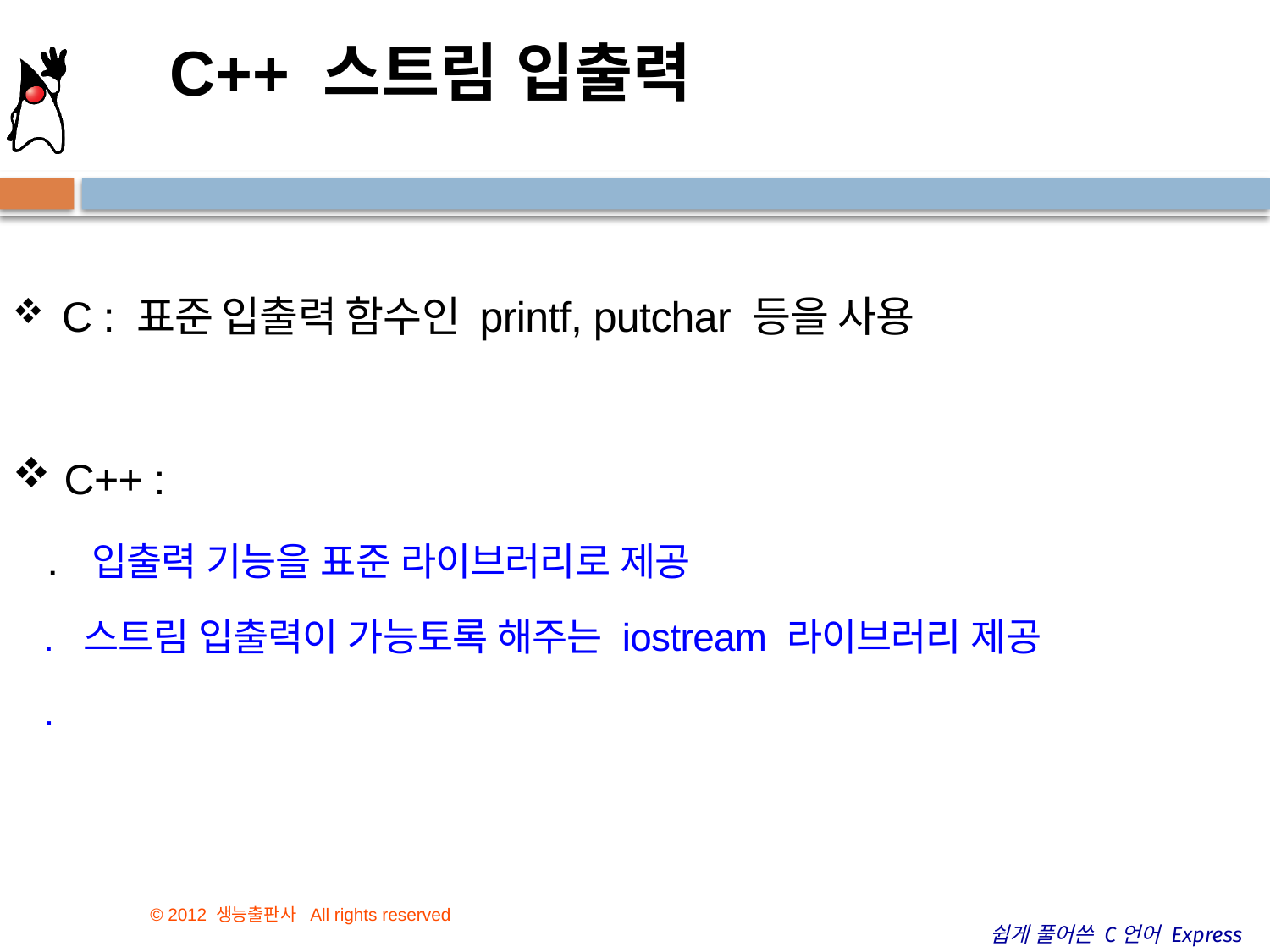

C++ 스트림 입출력
 C : 표준 입출력 함수인 printf, putchar 등을 사용

 C++ :
   .  입출력 기능을 표준 라이브러리로 제공
   .  스트림 입출력이 가능토록 해주는 iostream 라이브러리 제공
   .